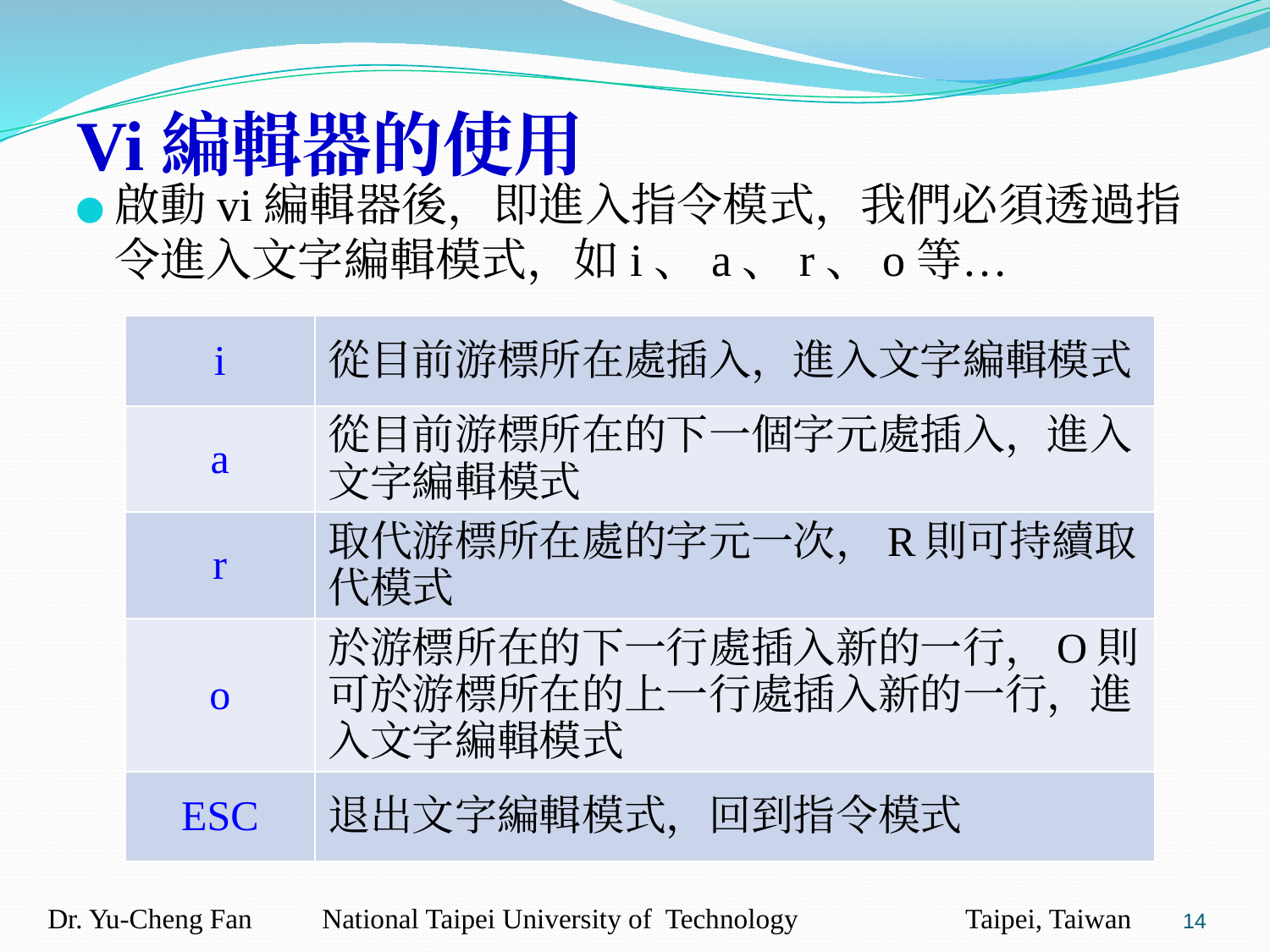

Vi編輯器的使用
啟動vi編輯器後，即進入指令模式，我們必須透過指令進入文字編輯模式，如i、a、r、o等…

| i | 從目前游標所在處插入，進入文字編輯模式 |
| --- | --- |
| a | 從目前游標所在的下一個字元處插入，進入文字編輯模式 |
| r | 取代游標所在處的字元一次，R則可持續取代模式 |
| o | 於游標所在的下一行處插入新的一行，O則可於游標所在的上一行處插入新的一行，進入文字編輯模式 |
| ESC | 退出文字編輯模式，回到指令模式 |
14
Dr. Yu-Cheng Fan          National Taipei University of  Technology                        Taipei, Taiwan